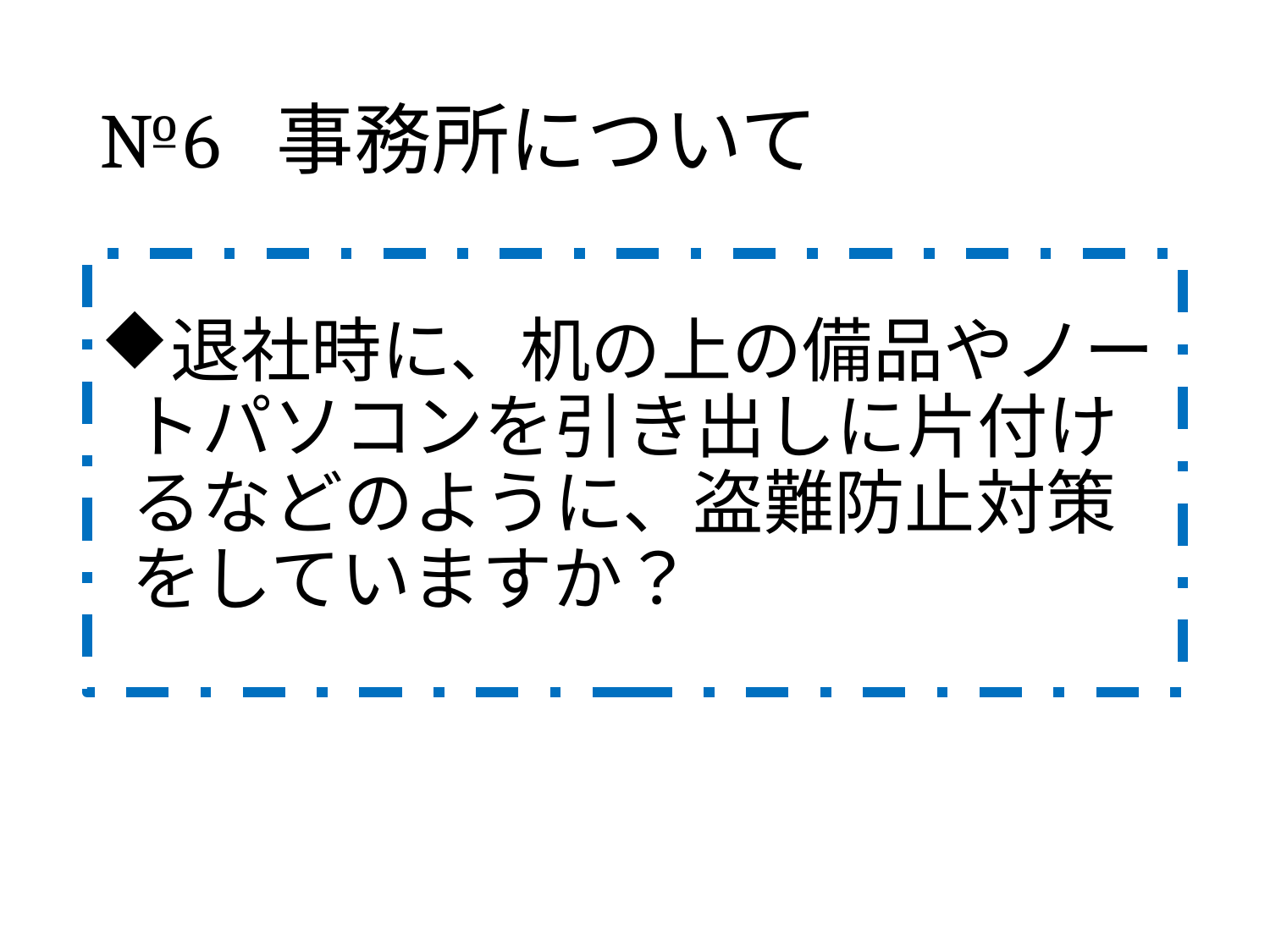

# №6  事務所について

退社時に、机の上の備品やノートパソコンを引き出しに片付けるなどのように、盗難防止対策をしていますか？